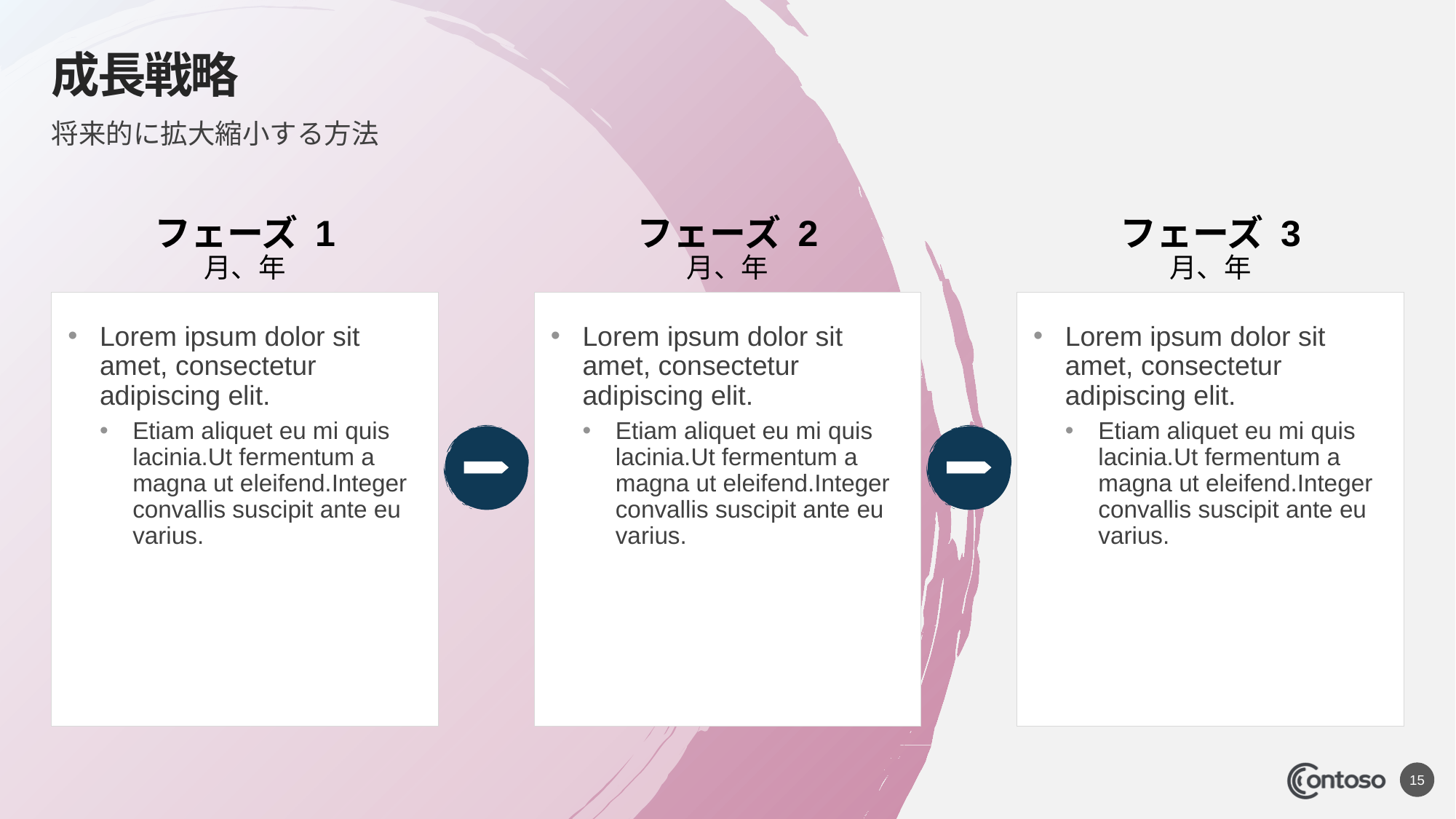

# 成長戦略
将来的に拡大縮小する方法
フェーズ 1
月、年
フェーズ 2
月、年
フェーズ 3
月、年
Lorem ipsum dolor sit amet, consectetur adipiscing elit.
Etiam aliquet eu mi quis lacinia.Ut fermentum a magna ut eleifend.Integer convallis suscipit ante eu varius.

Lorem ipsum dolor sit amet, consectetur adipiscing elit.
Etiam aliquet eu mi quis lacinia.Ut fermentum a magna ut eleifend.Integer convallis suscipit ante eu varius.

Lorem ipsum dolor sit amet, consectetur adipiscing elit.
Etiam aliquet eu mi quis lacinia.Ut fermentum a magna ut eleifend.Integer convallis suscipit ante eu varius.

15